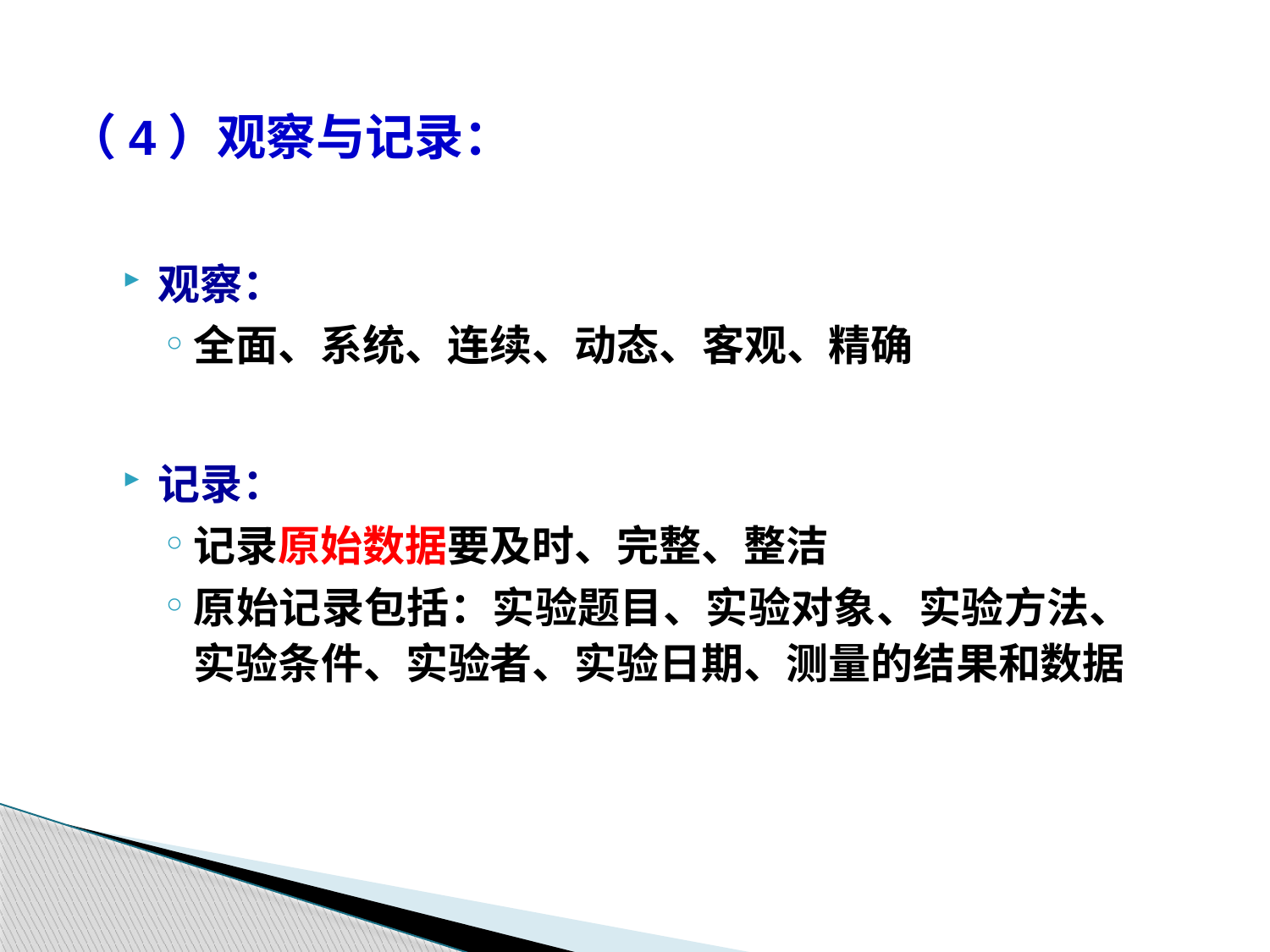

（4）观察与记录：
观察：
全面、系统、连续、动态、客观、精确

记录：
记录原始数据要及时、完整、整洁
原始记录包括：实验题目、实验对象、实验方法、实验条件、实验者、实验日期、测量的结果和数据